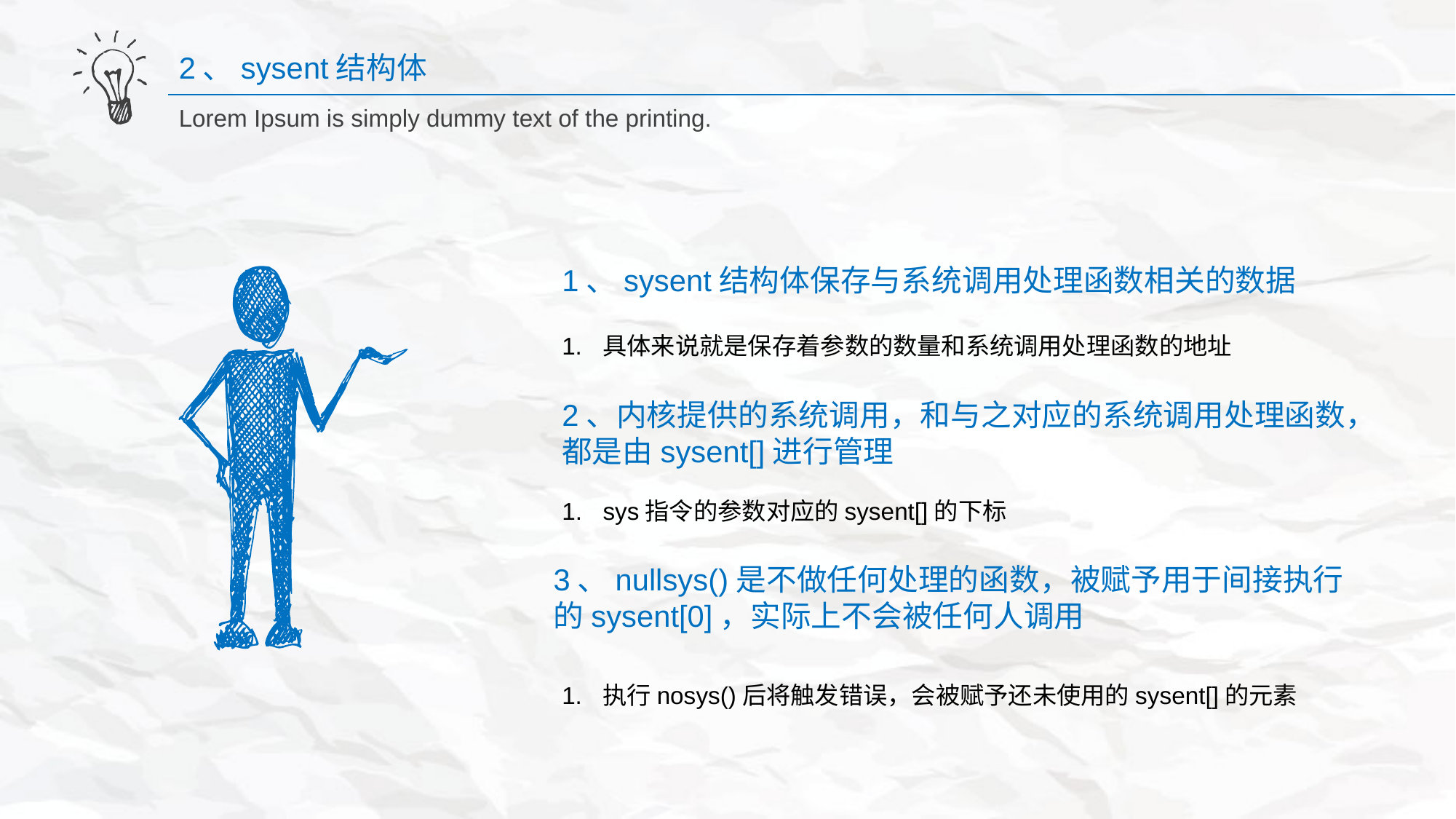

2、sysent结构体
Lorem Ipsum is simply dummy text of the printing.
1、sysent结构体保存与系统调用处理函数相关的数据
具体来说就是保存着参数的数量和系统调用处理函数的地址
2、内核提供的系统调用，和与之对应的系统调用处理函数，都是由sysent[]进行管理
sys指令的参数对应的sysent[]的下标
3、nullsys()是不做任何处理的函数，被赋予用于间接执行的sysent[0]，实际上不会被任何人调用
执行nosys()后将触发错误，会被赋予还未使用的sysent[]的元素